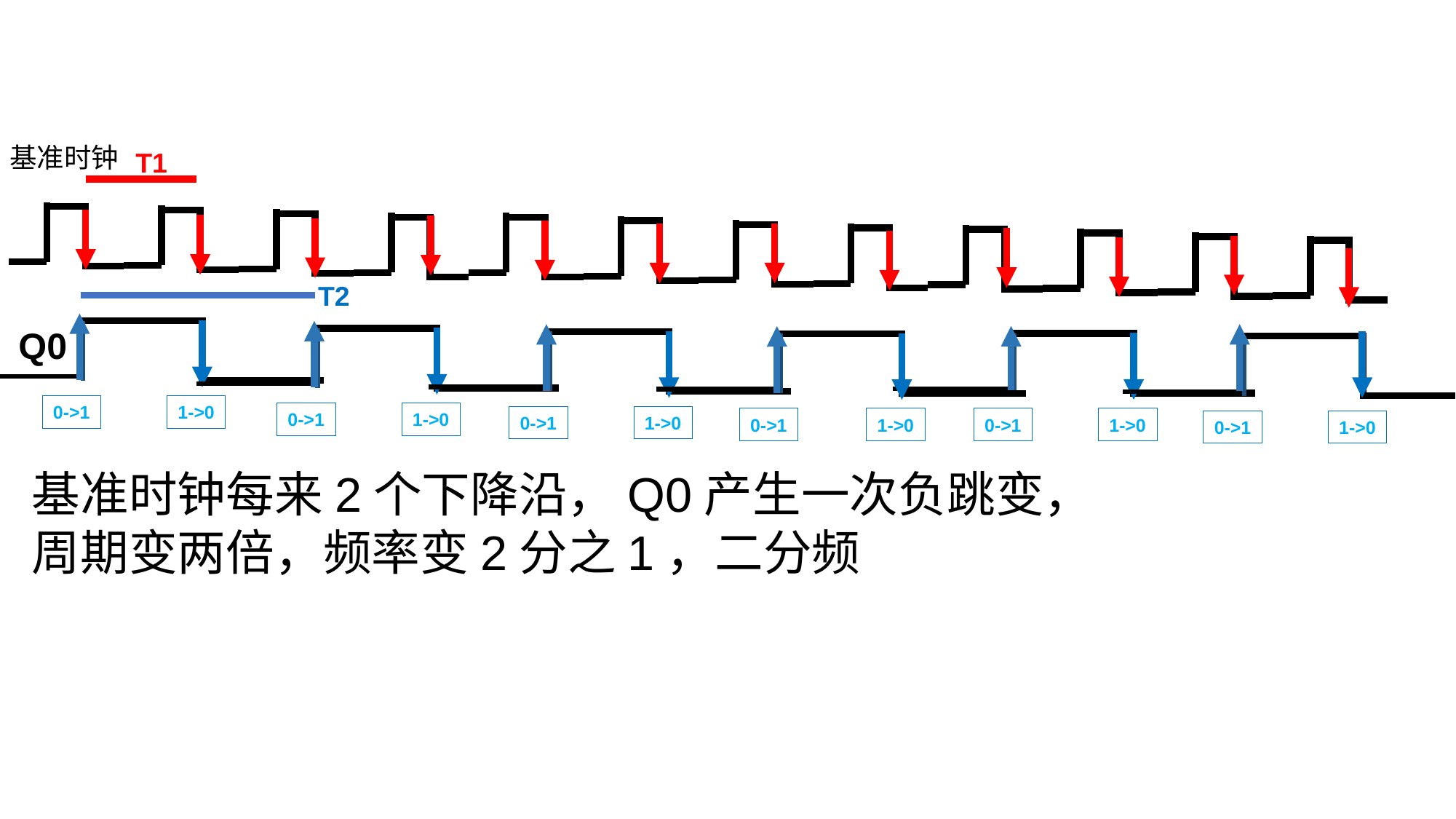

基准时钟
T1
T2
Q0
0->1
1->0
0->1
1->0
0->1
1->0
0->1
1->0
0->1
1->0
0->1
1->0
基准时钟每来2个下降沿，Q0产生一次负跳变，
周期变两倍，频率变2分之1，二分频